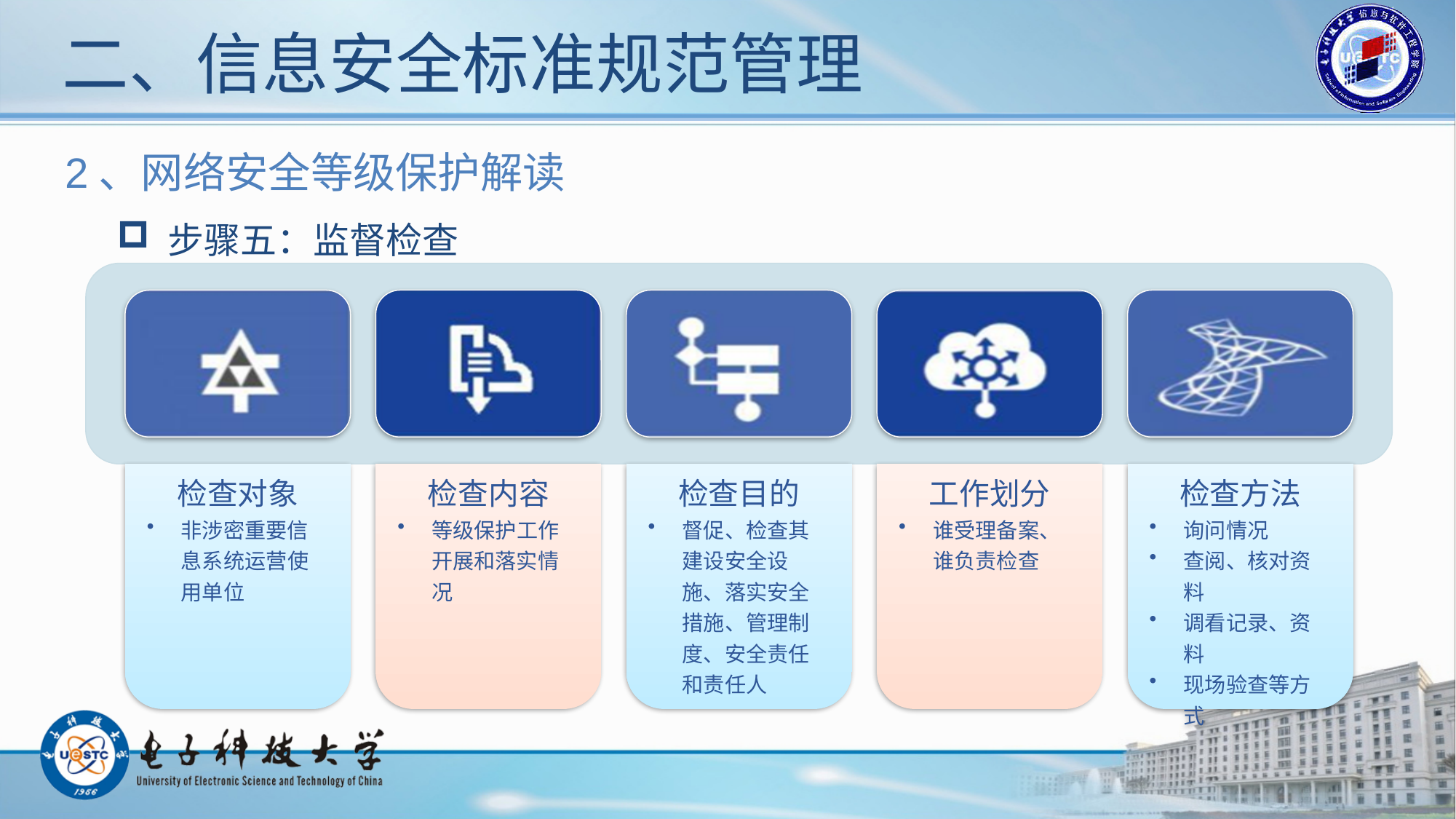

# 二、信息安全标准规范管理
2、网络安全等级保护解读
 步骤五：监督检查
检查对象
检查内容
检查目的
检查方法
工作划分
非涉密重要信息系统运营使用单位
等级保护工作开展和落实情况
督促、检查其建设安全设施、落实安全措施、管理制度、安全责任和责任人
谁受理备案、谁负责检查
询问情况
查阅、核对资料
调看记录、资料
现场验查等方式